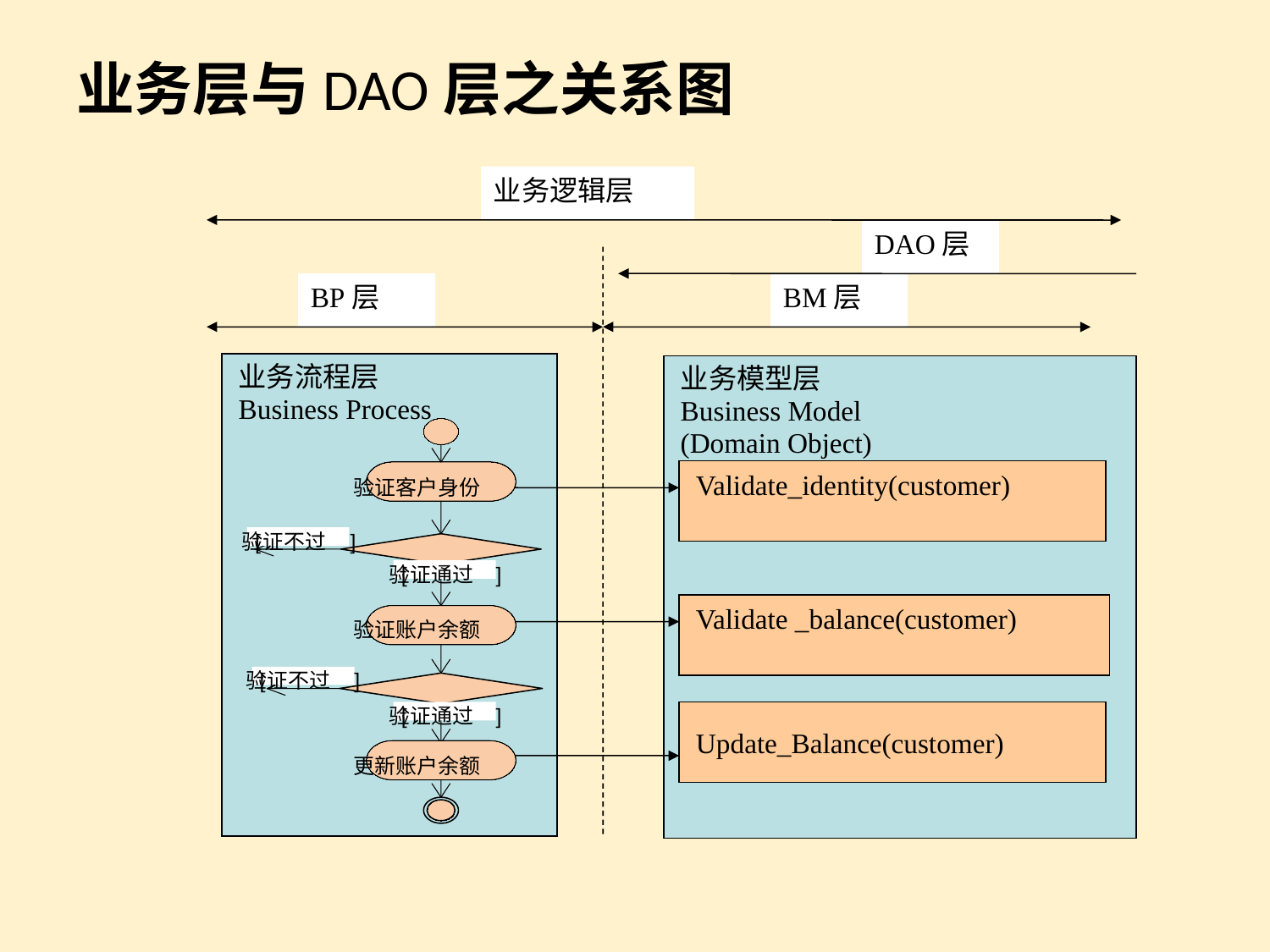

# 业务层与DAO层之关系图

业务逻辑层

DAO层

BP层
BM层

业务流程层
Business Process

业务模型层
Business Model
(Domain Object)

Validate_identity(customer)

Validate _balance(customer)

Update_Balance(customer)

验证客户身份

验证不过
[
]

验证通过
[
]

验证账户余额

验证不过
[
]

验证通过
[
]

更新账户余额